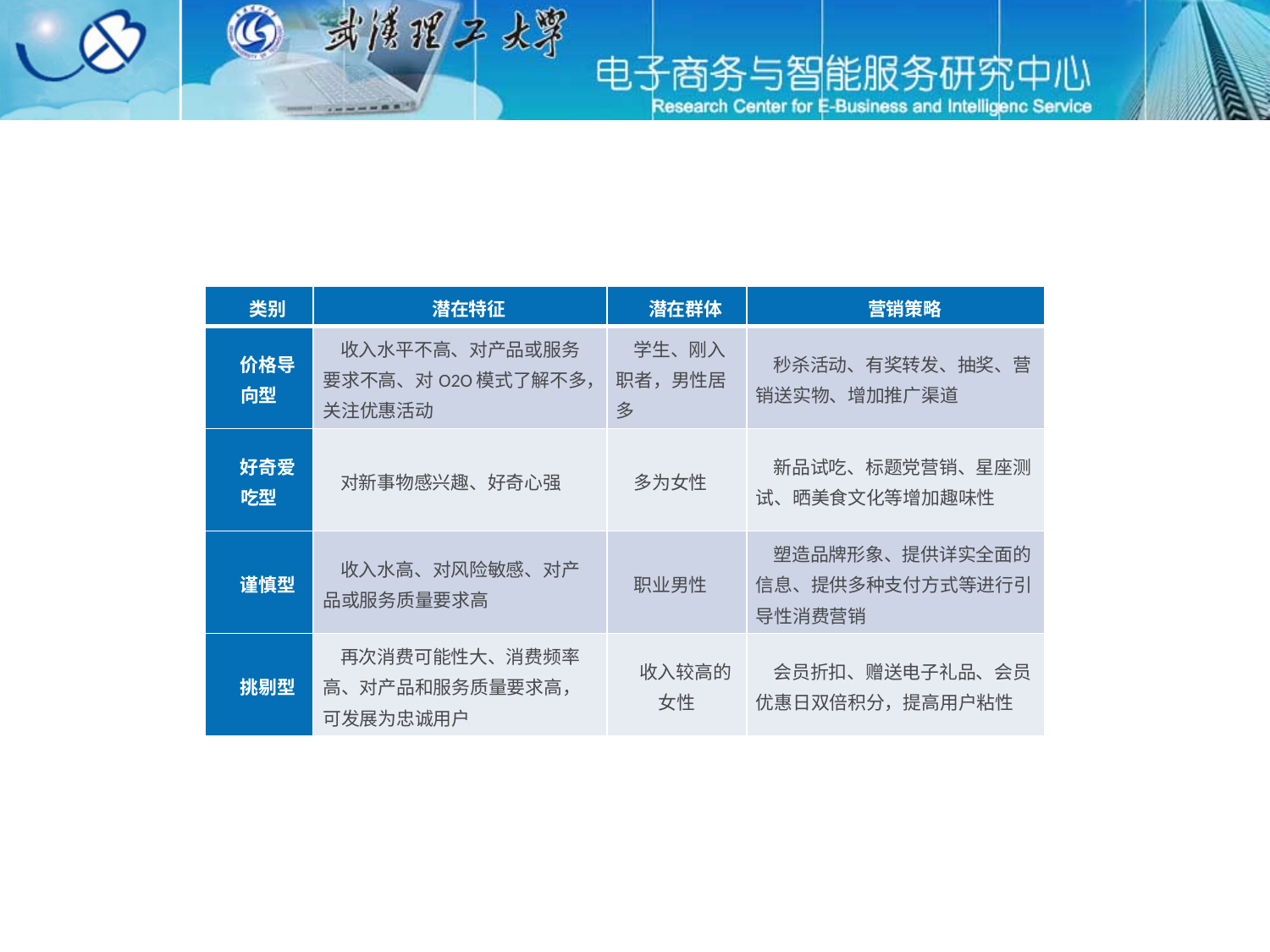

| 类别 | 潜在特征 | 潜在群体 | 营销策略 |
| --- | --- | --- | --- |
| 价格导向型 | 收入水平不高、对产品或服务要求不高、对O2O模式了解不多，关注优惠活动 | 学生、刚入职者，男性居多 | 秒杀活动、有奖转发、抽奖、营销送实物、增加推广渠道 |
| 好奇爱吃型 | 对新事物感兴趣、好奇心强 | 多为女性 | 新品试吃、标题党营销、星座测试、晒美食文化等增加趣味性 |
| 谨慎型 | 收入水高、对风险敏感、对产品或服务质量要求高 | 职业男性 | 塑造品牌形象、提供详实全面的信息、提供多种支付方式等进行引导性消费营销 |
| 挑剔型 | 再次消费可能性大、消费频率高、对产品和服务质量要求高，可发展为忠诚用户 | 收入较高的女性 | 会员折扣、赠送电子礼品、会员优惠日双倍积分，提高用户粘性 |